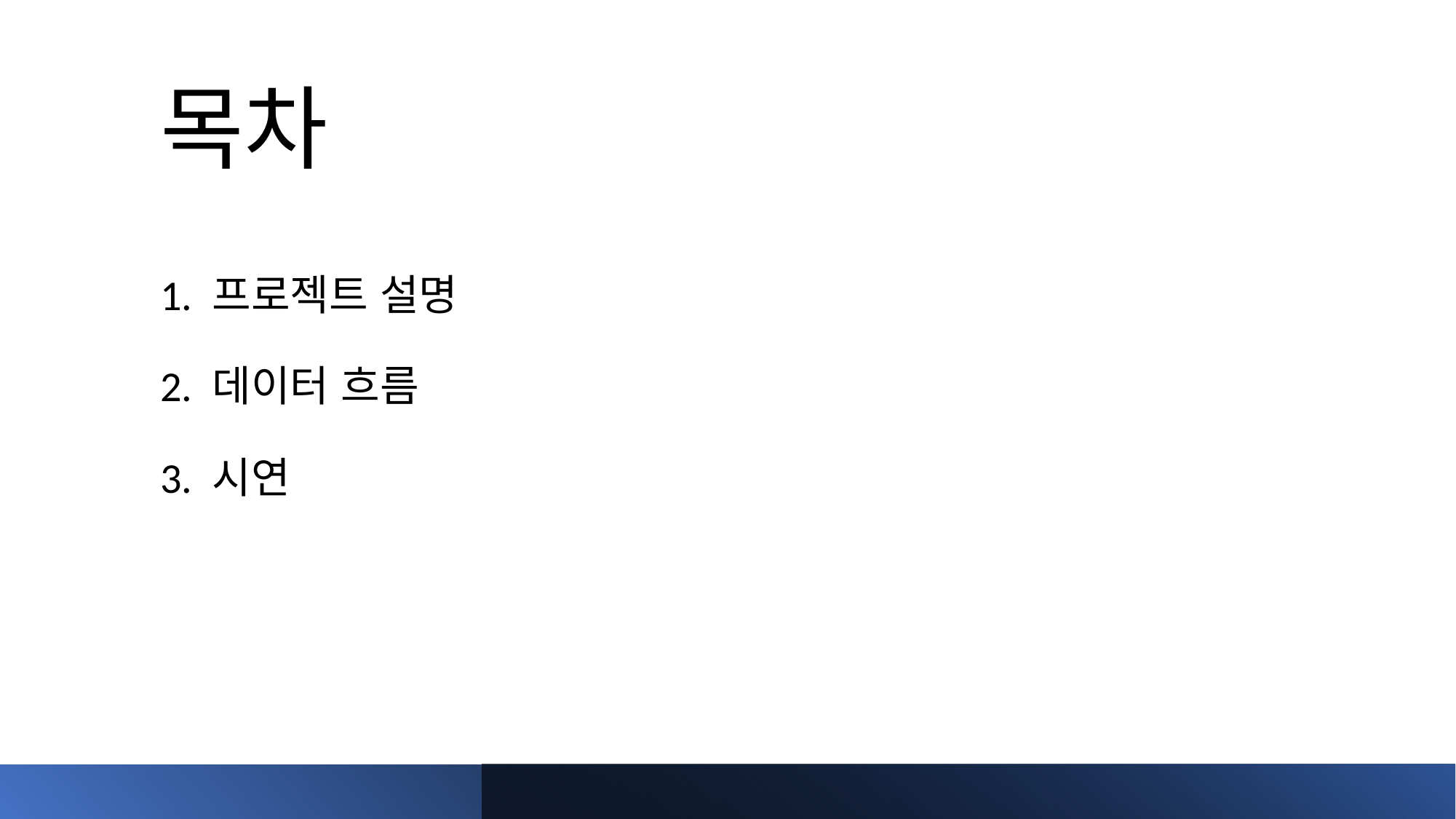

# 목차
1. 프로젝트 설명
2. 데이터 흐름
3. 시연